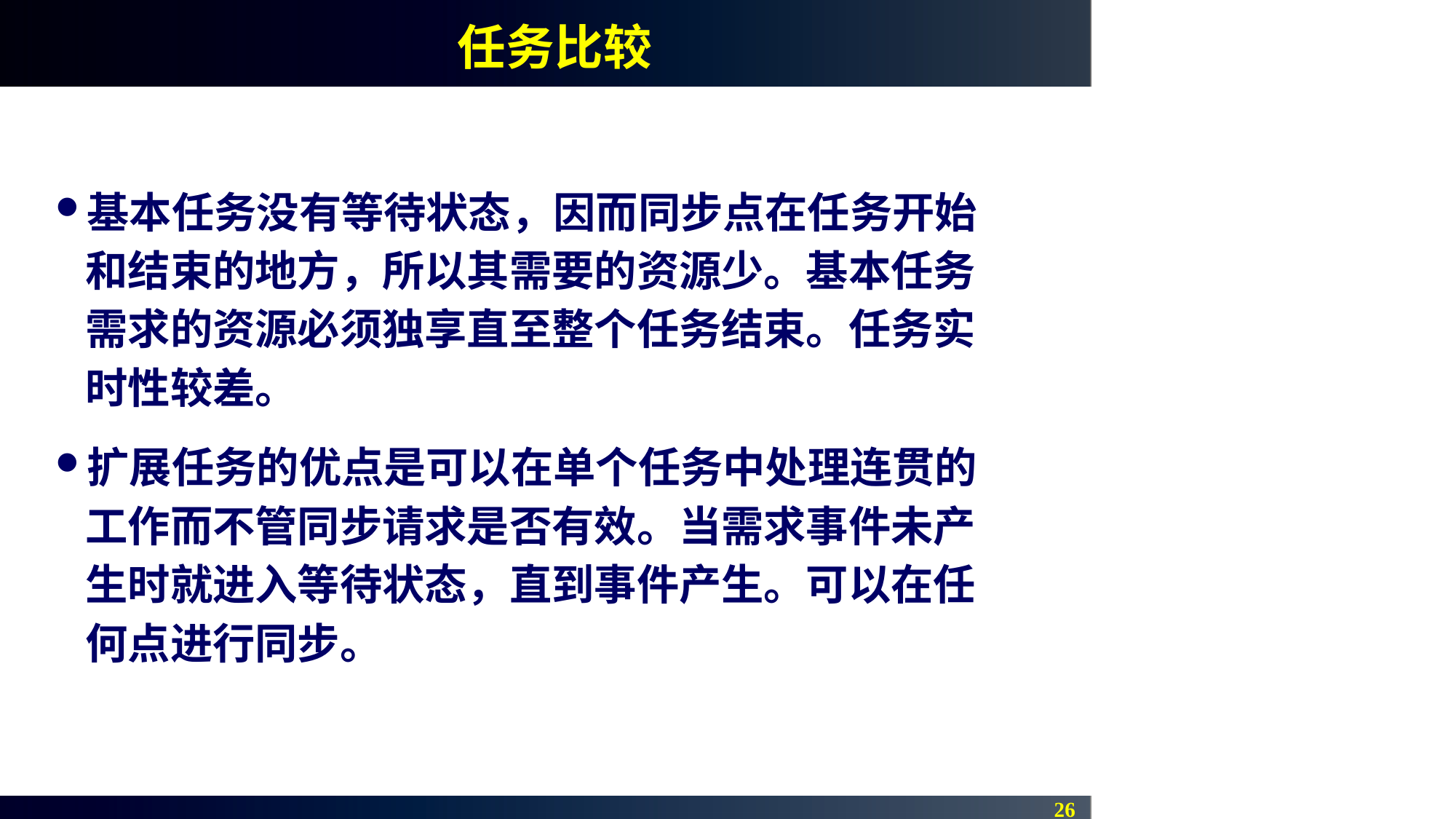

任务比较
基本任务没有等待状态，因而同步点在任务开始和结束的地方，所以其需要的资源少。基本任务需求的资源必须独享直至整个任务结束。任务实时性较差。
扩展任务的优点是可以在单个任务中处理连贯的工作而不管同步请求是否有效。当需求事件未产生时就进入等待状态，直到事件产生。可以在任何点进行同步。